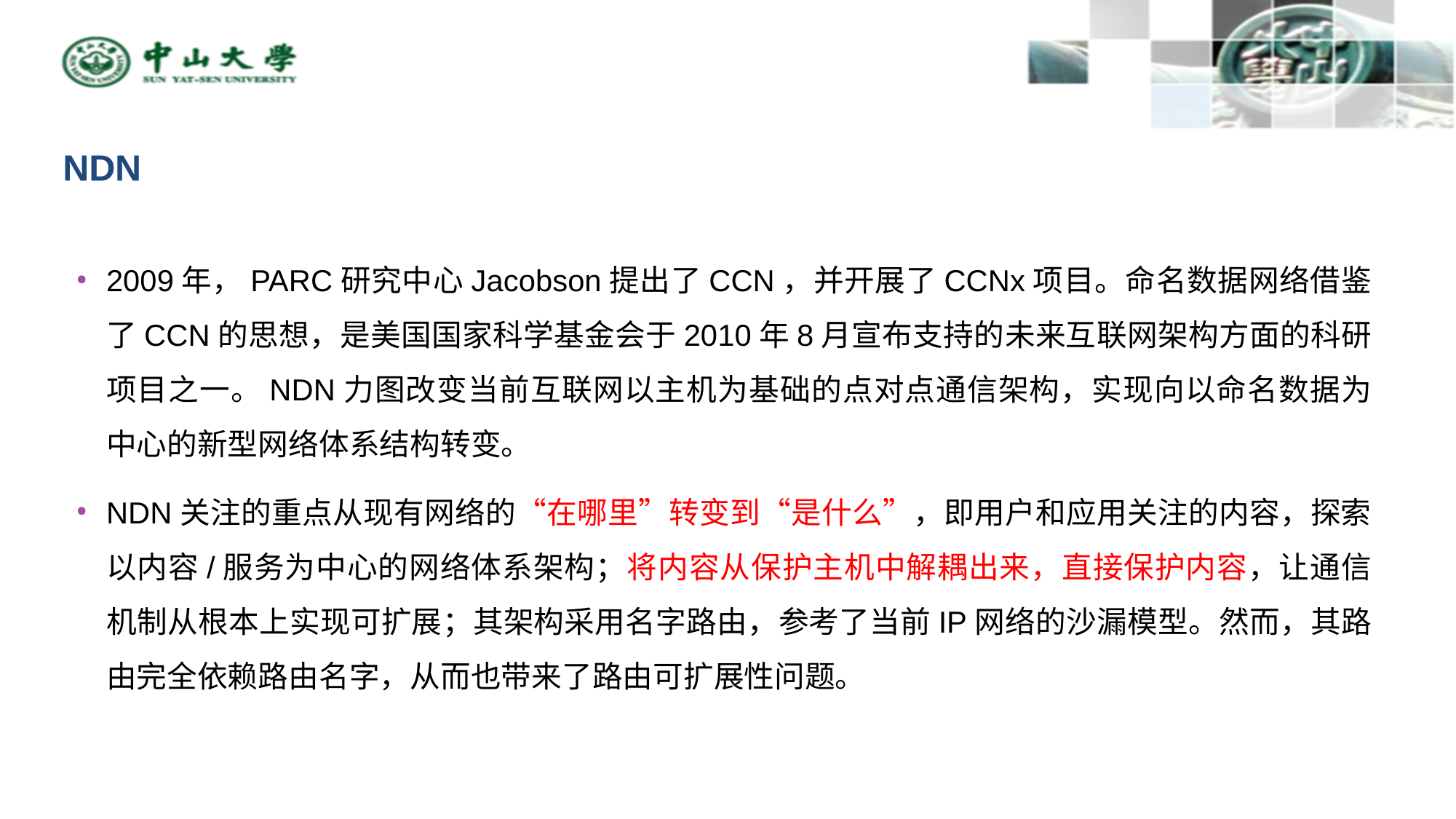

# NDN
2009年，PARC研究中心Jacobson提出了CCN，并开展了CCNx项目。命名数据网络借鉴了CCN的思想，是美国国家科学基金会于2010年8月宣布支持的未来互联网架构方面的科研项目之一。NDN力图改变当前互联网以主机为基础的点对点通信架构，实现向以命名数据为中心的新型网络体系结构转变。
NDN关注的重点从现有网络的“在哪里”转变到“是什么”，即用户和应用关注的内容，探索以内容/服务为中心的网络体系架构；将内容从保护主机中解耦出来，直接保护内容，让通信机制从根本上实现可扩展；其架构采用名字路由，参考了当前IP网络的沙漏模型。然而，其路由完全依赖路由名字，从而也带来了路由可扩展性问题。